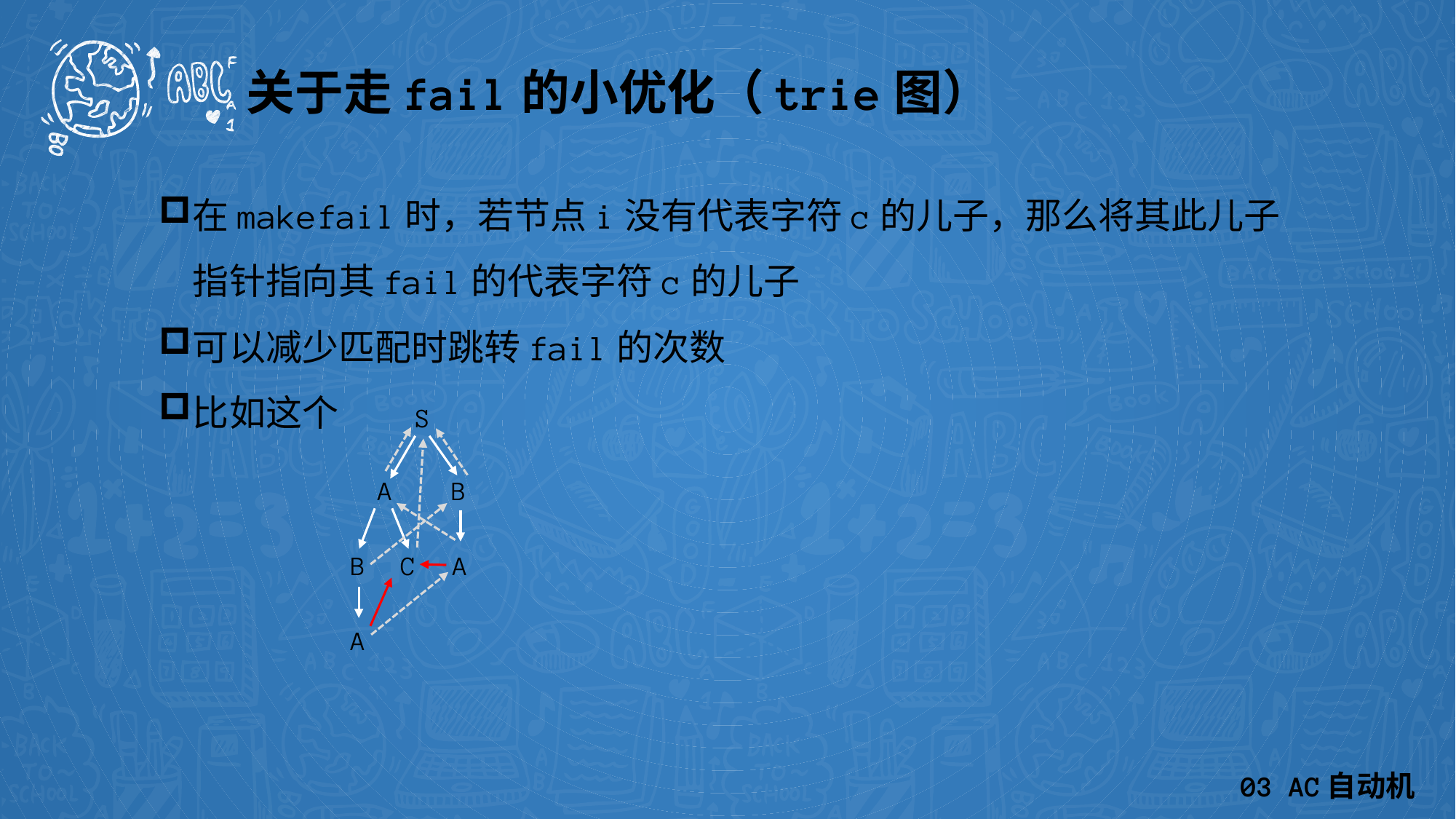

关于走fail的小优化（trie图）
在makefail时，若节点i没有代表字符c的儿子，那么将其此儿子指针指向其fail的代表字符c的儿子
可以减少匹配时跳转fail的次数
比如这个
S
A
B
C
B
A
A
03 AC自动机